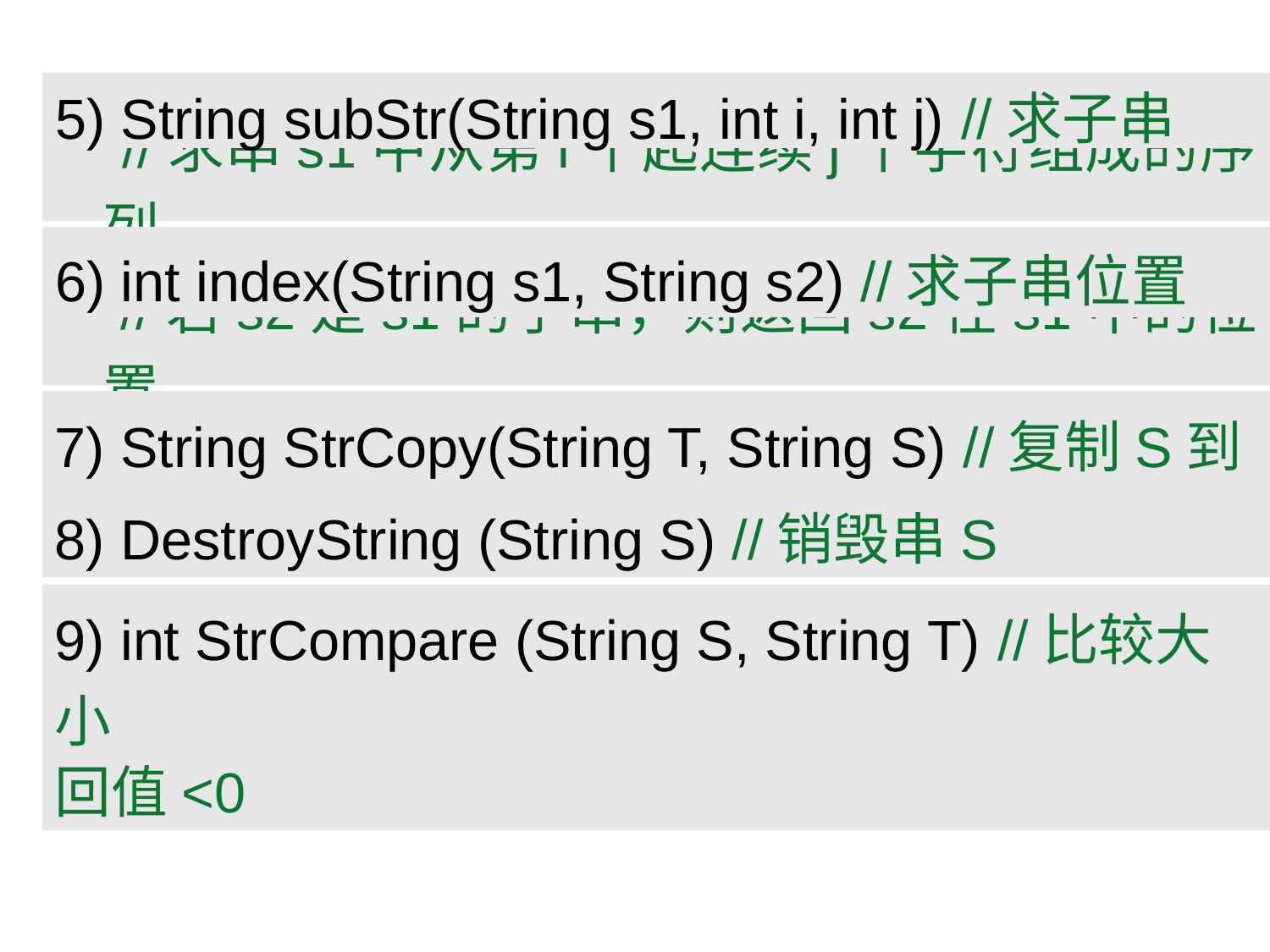

5) String subStr(String s1, int i, int j) //求子串
    //求串s1中从第i个起连续j个字符组成的序列
6) int index(String s1, String s2) //求子串位置
    //若s2是s1的子串，则返回s2在s1中的位置
7) String StrCopy(String T, String S) //复制S到T
8) DestroyString (String S) //销毁串S
9) int StrCompare (String S, String T) //比较大小
    //若S=T,返回0; 若>, 返回值>0; 若<, 返回值<0